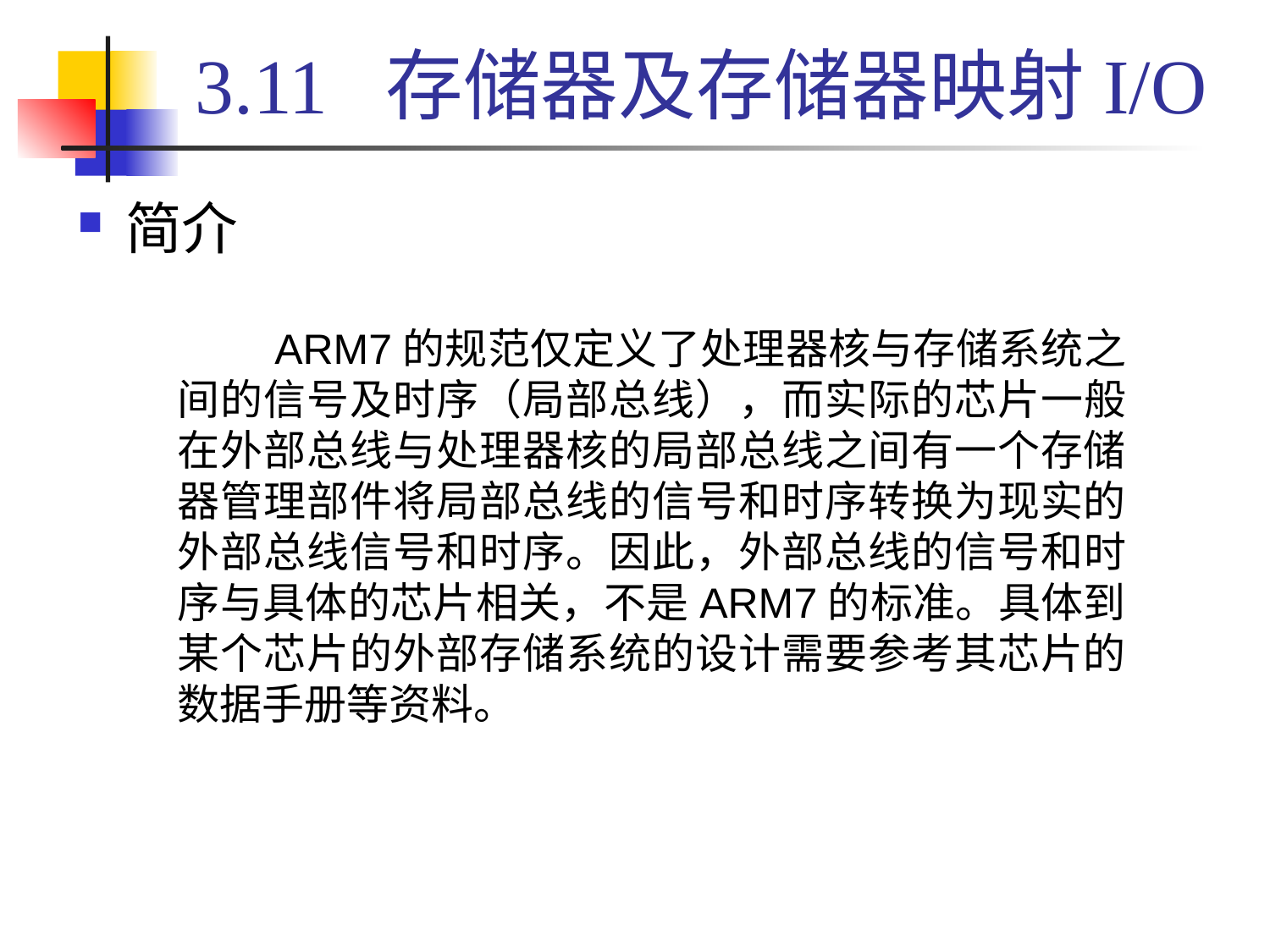

# 3.11  存储器及存储器映射I/O
简介
        ARM7的规范仅定义了处理器核与存储系统之间的信号及时序（局部总线），而实际的芯片一般在外部总线与处理器核的局部总线之间有一个存储器管理部件将局部总线的信号和时序转换为现实的外部总线信号和时序。因此，外部总线的信号和时序与具体的芯片相关，不是ARM7的标准。具体到某个芯片的外部存储系统的设计需要参考其芯片的数据手册等资料。